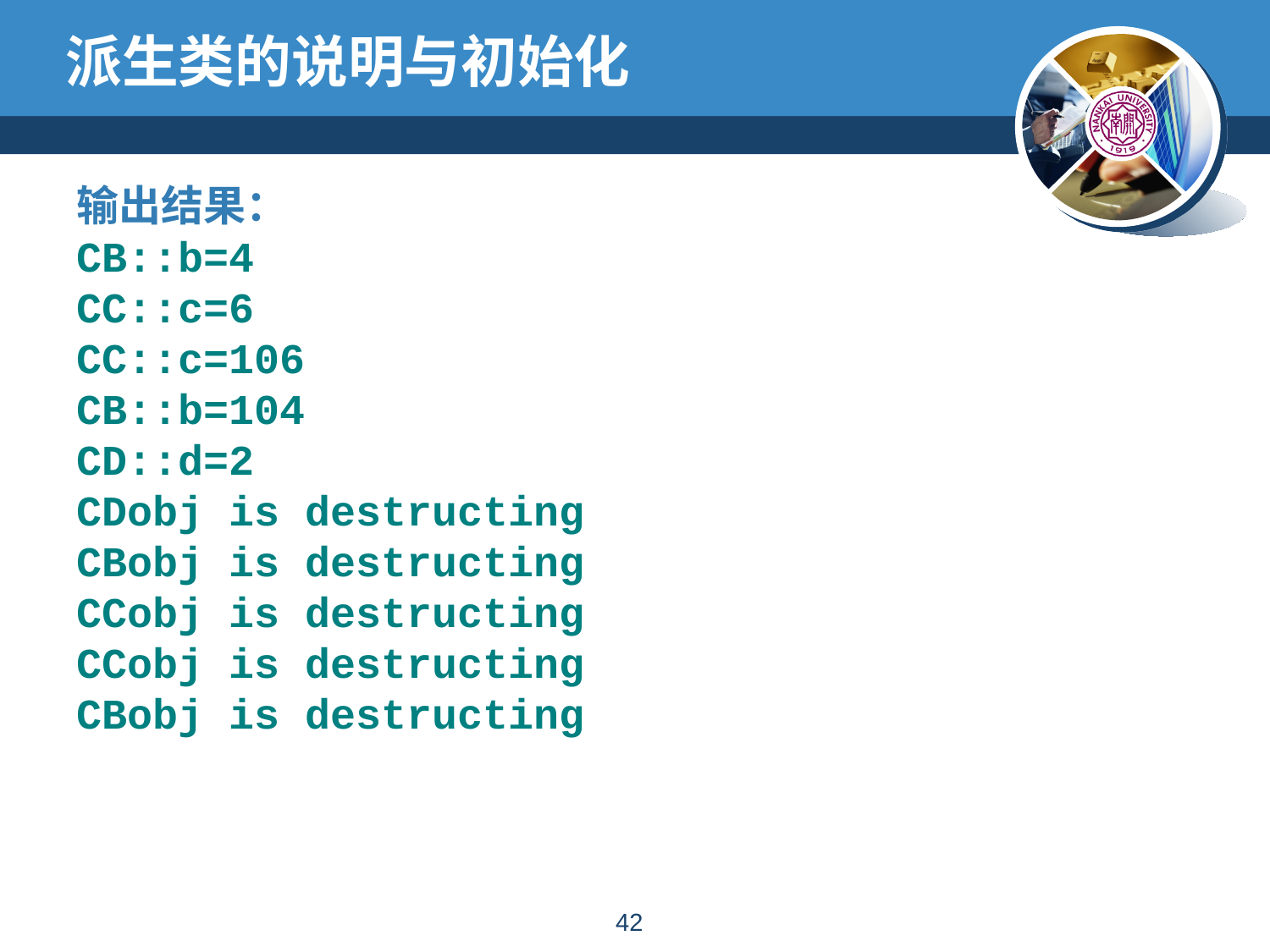

# 派生类的说明与初始化
输出结果：
CB::b=4
CC::c=6
CC::c=106
CB::b=104
CD::d=2
CDobj is destructing
CBobj is destructing
CCobj is destructing
CCobj is destructing
CBobj is destructing

42